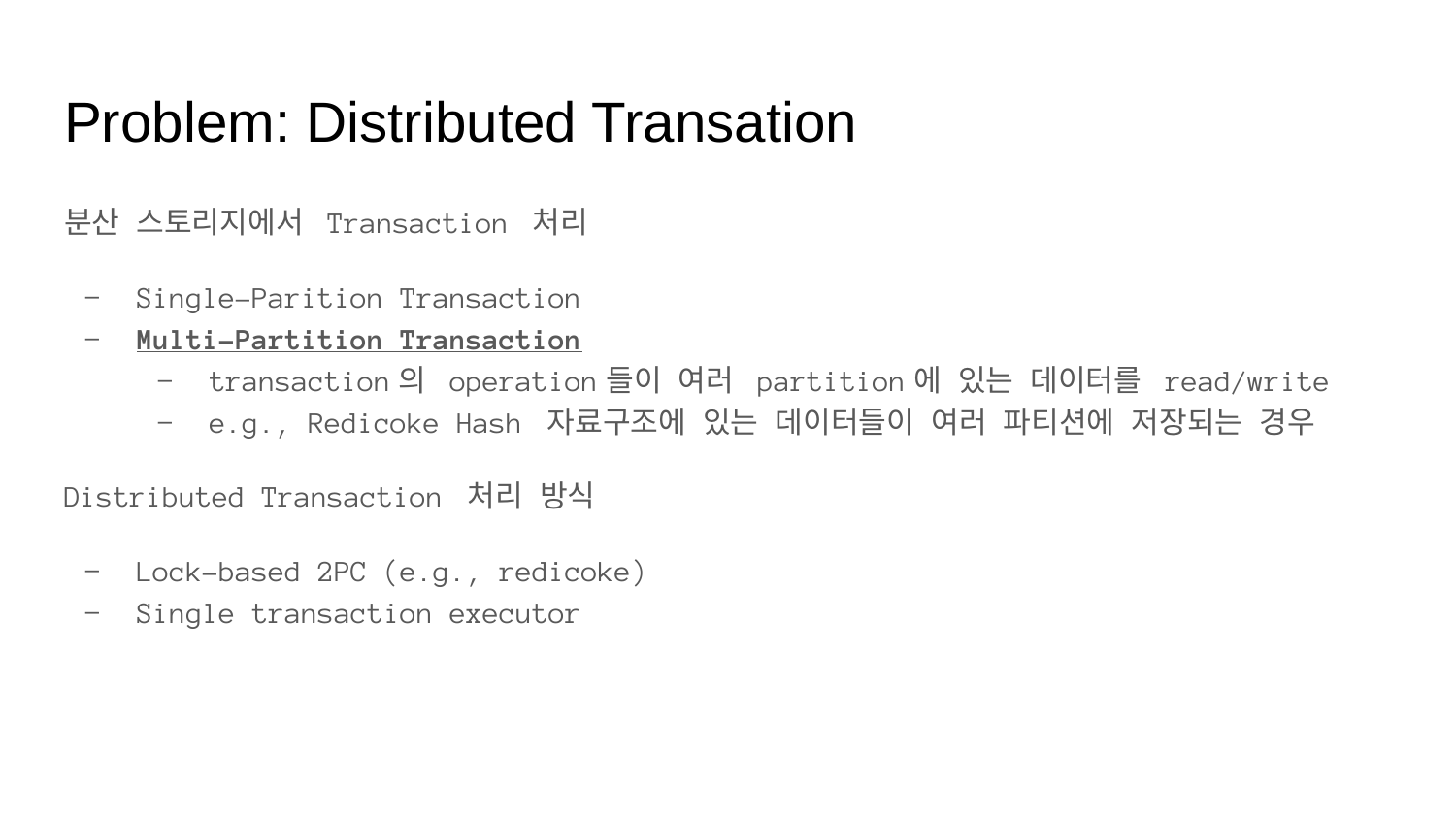

# Problem: Distributed Transation
분산 스토리지에서 Transaction 처리
Single-Parition Transaction
Multi-Partition Transaction
transaction의 operation들이 여러 partition에 있는 데이터를 read/write
e.g., Redicoke Hash 자료구조에 있는 데이터들이 여러 파티션에 저장되는 경우
Distributed Transaction 처리 방식
Lock-based 2PC (e.g., redicoke)
Single transaction executor